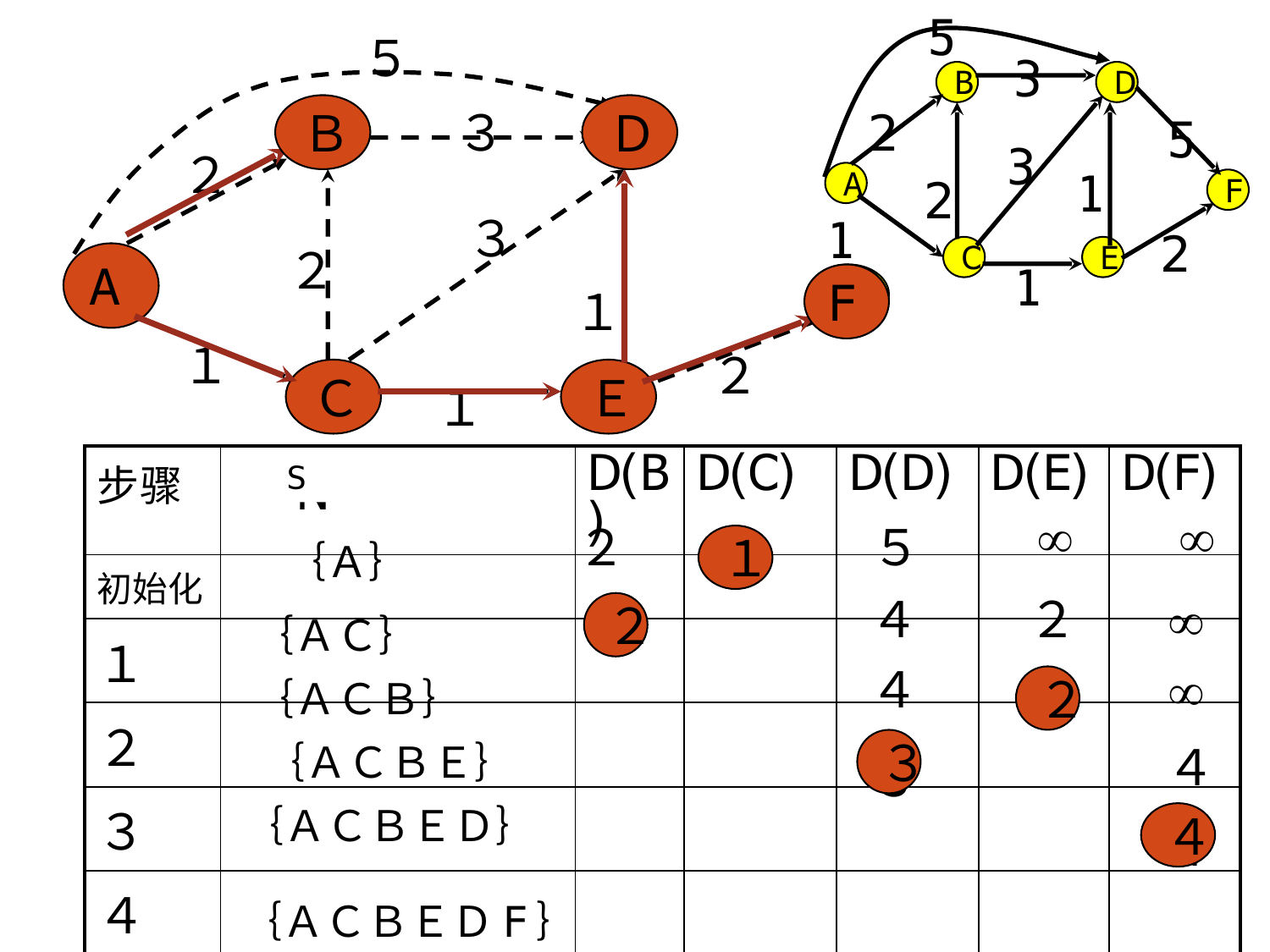

5

3
B
D
A
F
C
E

2

5
3
1
2

1

2
1

５
２
１

Ｂ
｛ＡＣＢ｝
Ｄ
｛ＡＣＢＥＤ｝
３

B
D
A
F
C
E

２

３
２
１

１
２

３
A
｛Ａ｝
F

１

４
Ｃ
｛ＡＣ｝
Ｅ
｛ＡＣＢＥ｝

２
| 步骤 | N | D(B) | D(C) | D(D) | D(E) | D(F) |
| --- | --- | --- | --- | --- | --- | --- |
| 初始化 |  |  |  |  |  |  |
| １ |  |  |  |  |  |  |
| ２ |  |  |  |  |  |  |
| ３ |  |  |  |  |  |  |
| ４ |  |  |  |  |  |  |
| ５ |  |  |  |  |  |  |
S
∞
∞
２
１
５

２
４
２
∞
４
２
∞
４
３
４
｛ＡＣＢＥＤF｝